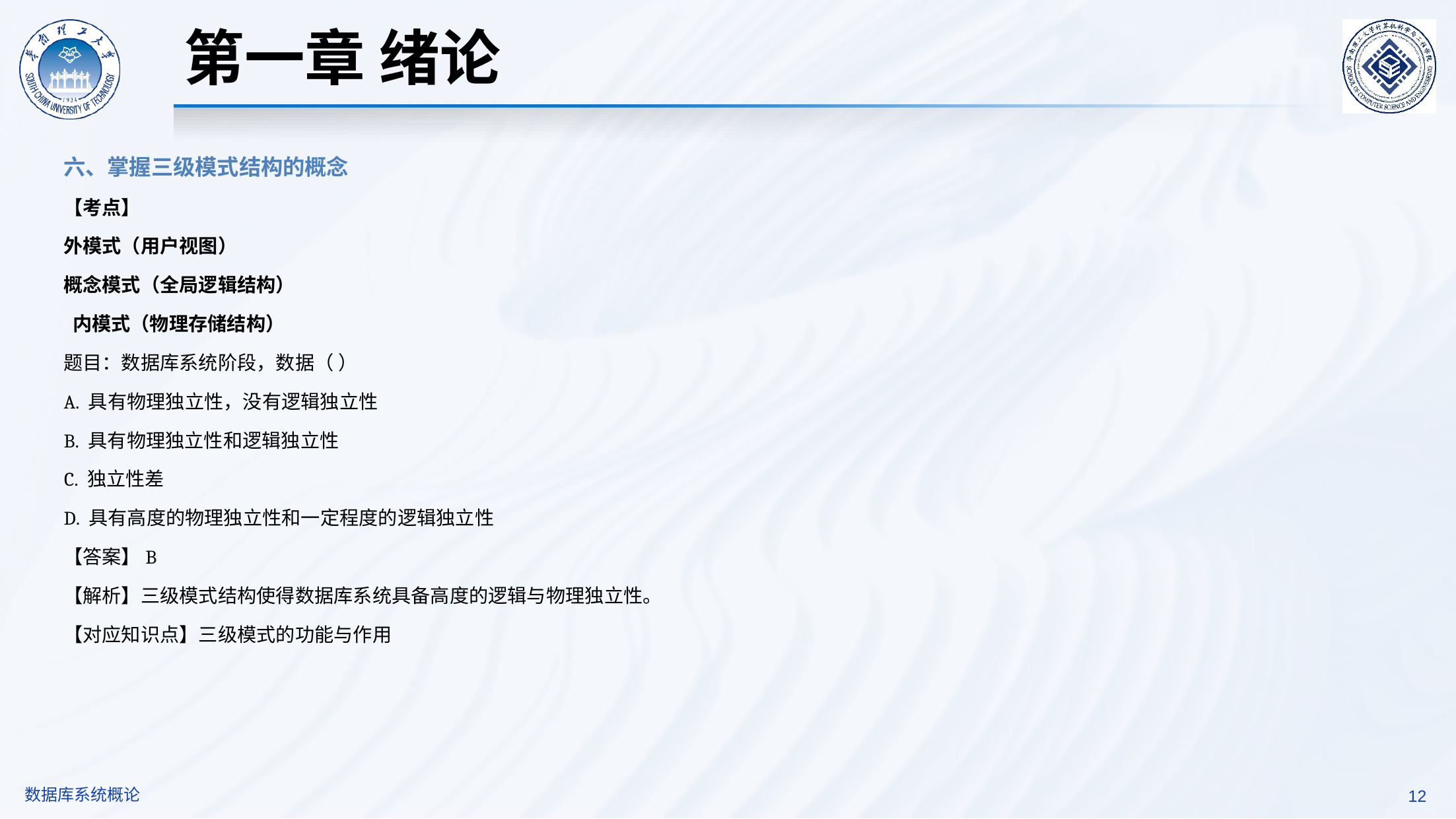

第一章 绪论
六、掌握三级模式结构的概念
【考点】
外模式（用户视图）
概念模式（全局逻辑结构）
 内模式（物理存储结构）
题目：数据库系统阶段，数据（ ）
A. 具有物理独立性，没有逻辑独立性
B. 具有物理独立性和逻辑独立性
C. 独立性差
D. 具有高度的物理独立性和一定程度的逻辑独立性
【答案】B
【解析】三级模式结构使得数据库系统具备高度的逻辑与物理独立性。
【对应知识点】三级模式的功能与作用